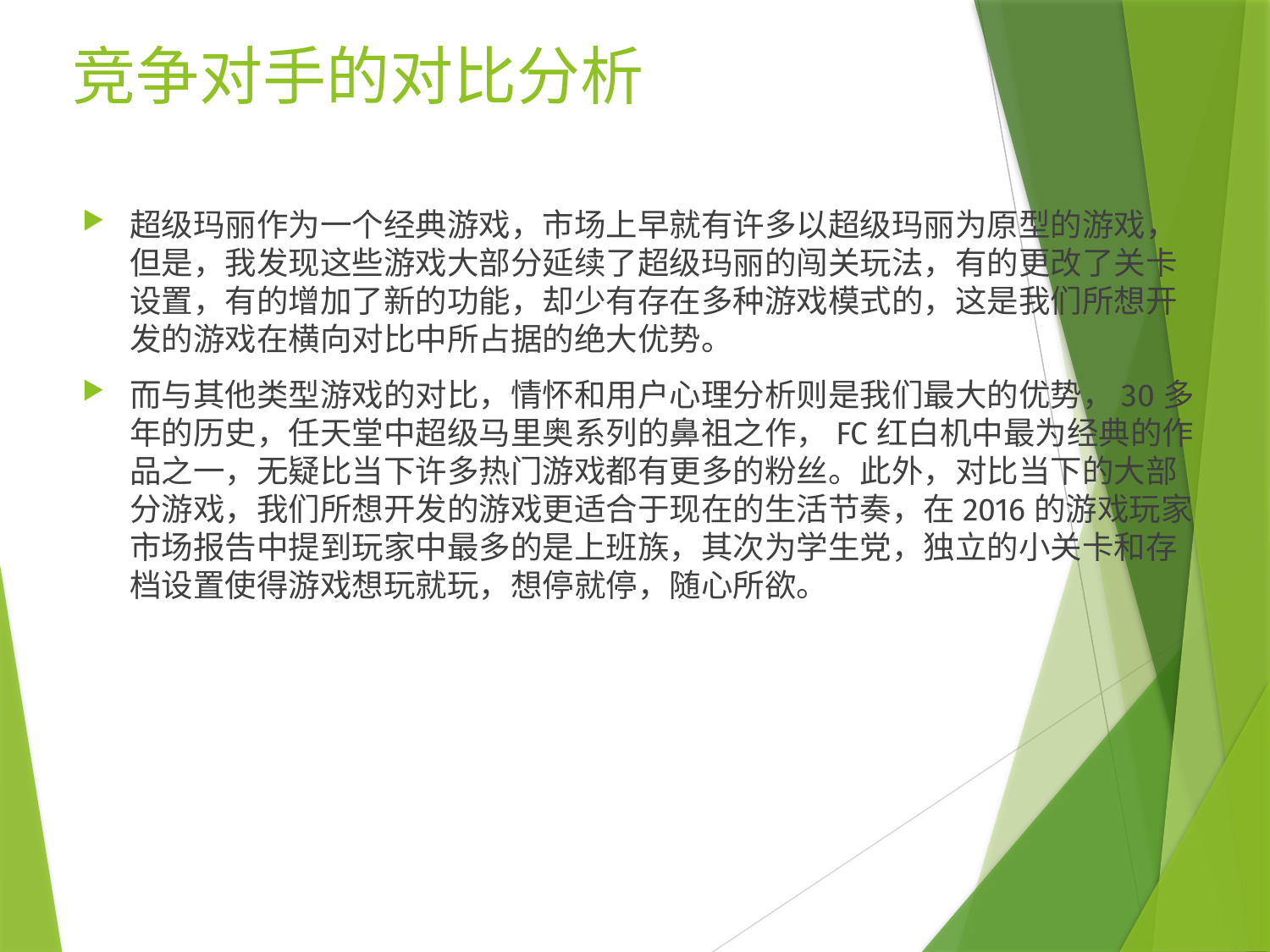

# 竞争对手的对比分析
超级玛丽作为一个经典游戏，市场上早就有许多以超级玛丽为原型的游戏，但是，我发现这些游戏大部分延续了超级玛丽的闯关玩法，有的更改了关卡设置，有的增加了新的功能，却少有存在多种游戏模式的，这是我们所想开发的游戏在横向对比中所占据的绝大优势。
而与其他类型游戏的对比，情怀和用户心理分析则是我们最大的优势，30多年的历史，任天堂中超级马里奥系列的鼻祖之作，FC红白机中最为经典的作品之一，无疑比当下许多热门游戏都有更多的粉丝。此外，对比当下的大部分游戏，我们所想开发的游戏更适合于现在的生活节奏，在2016的游戏玩家市场报告中提到玩家中最多的是上班族，其次为学生党，独立的小关卡和存档设置使得游戏想玩就玩，想停就停，随心所欲。